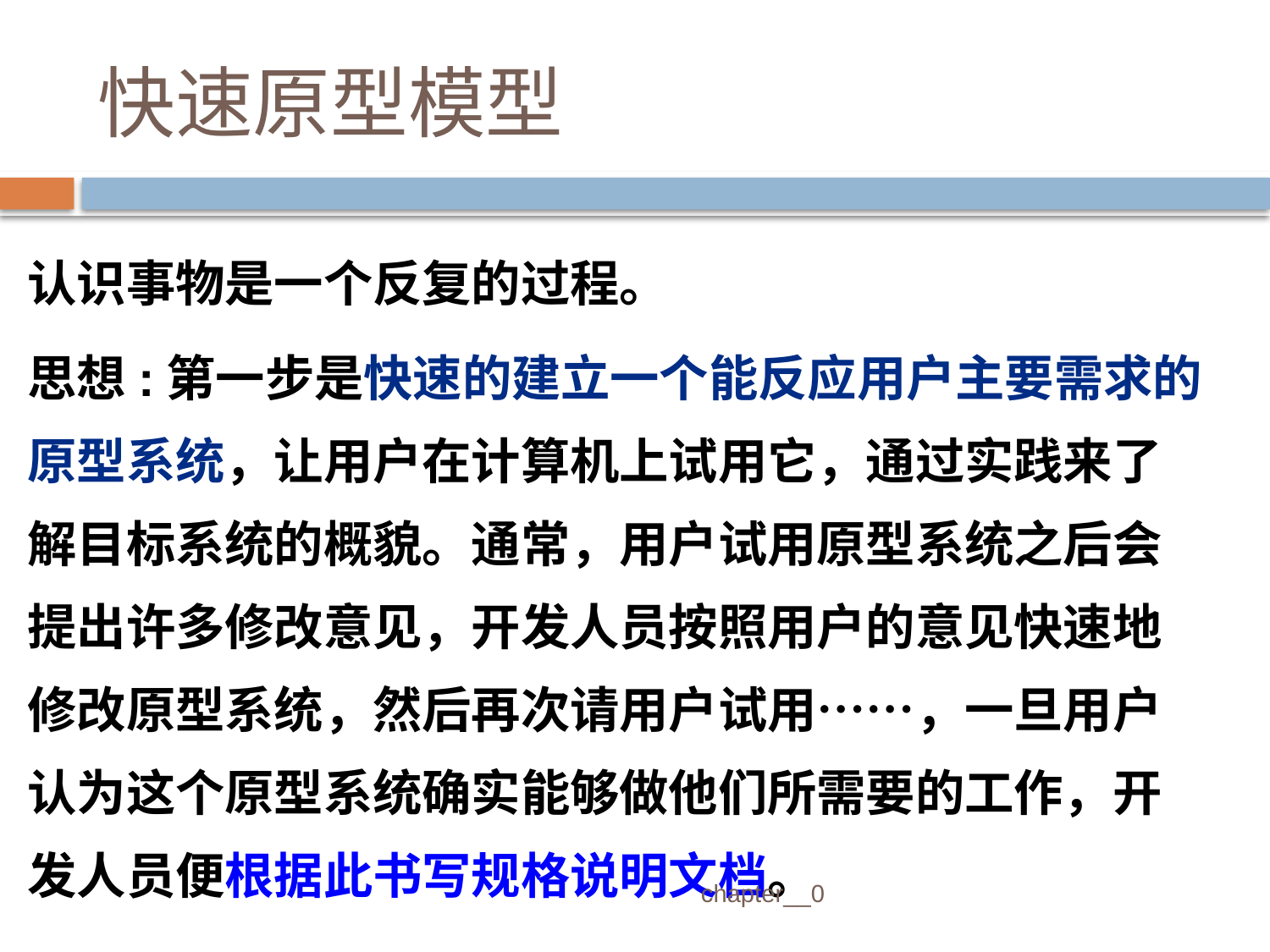

# 快速原型模型
53
认识事物是一个反复的过程。
思想:第一步是快速的建立一个能反应用户主要需求的原型系统，让用户在计算机上试用它，通过实践来了解目标系统的概貌。通常，用户试用原型系统之后会提出许多修改意见，开发人员按照用户的意见快速地修改原型系统，然后再次请用户试用……，一旦用户认为这个原型系统确实能够做他们所需要的工作，开发人员便根据此书写规格说明文档。

 chapter__0